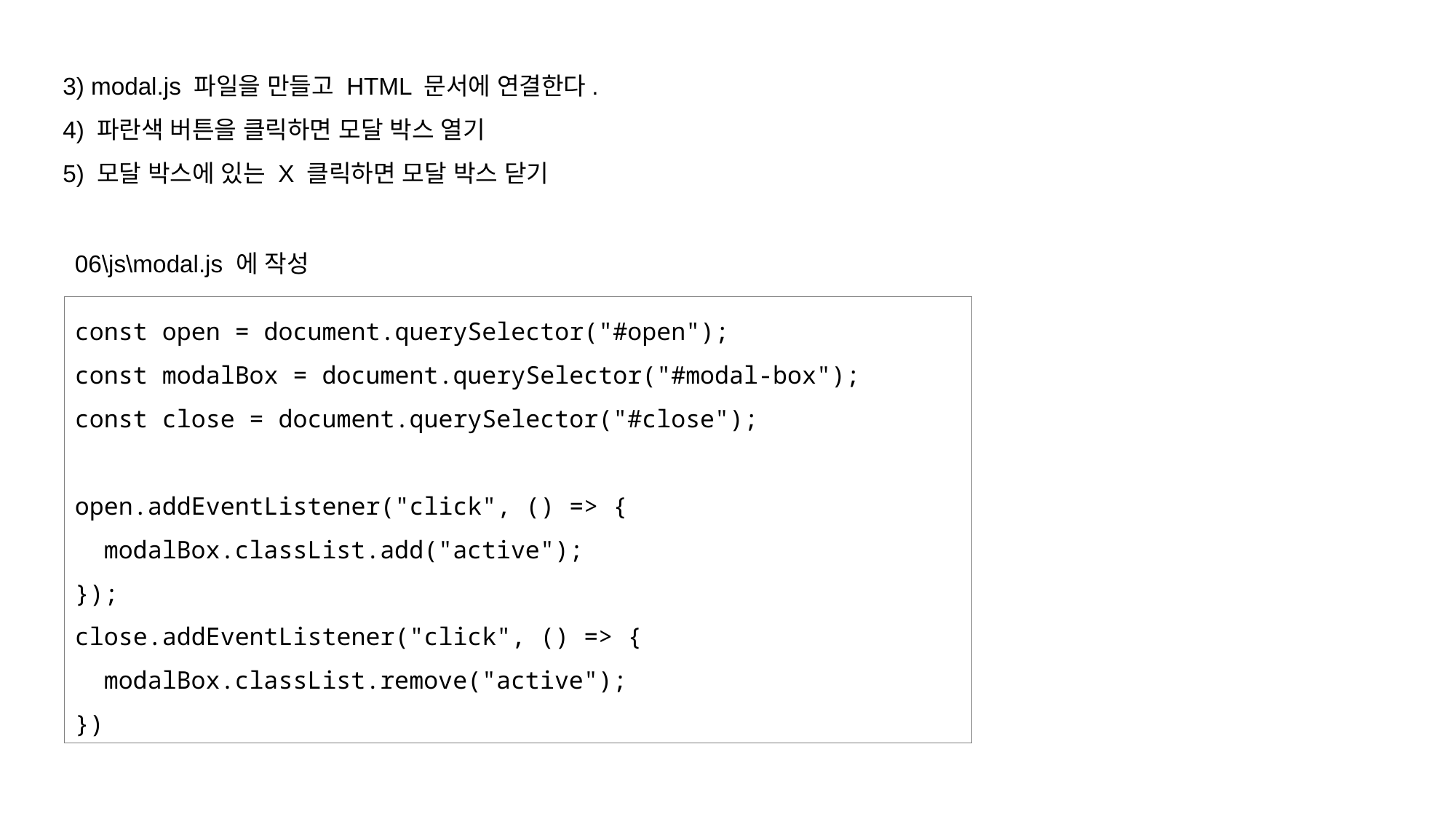

3) modal.js 파일을 만들고 HTML 문서에 연결한다.
4) 파란색 버튼을 클릭하면 모달 박스 열기
5) 모달 박스에 있는 X 클릭하면 모달 박스 닫기
06\js\modal.js 에 작성
const open = document.querySelector("#open");
const modalBox = document.querySelector("#modal-box");
const close = document.querySelector("#close");
open.addEventListener("click", () => {
  modalBox.classList.add("active");
});
close.addEventListener("click", () => {
  modalBox.classList.remove("active");
})